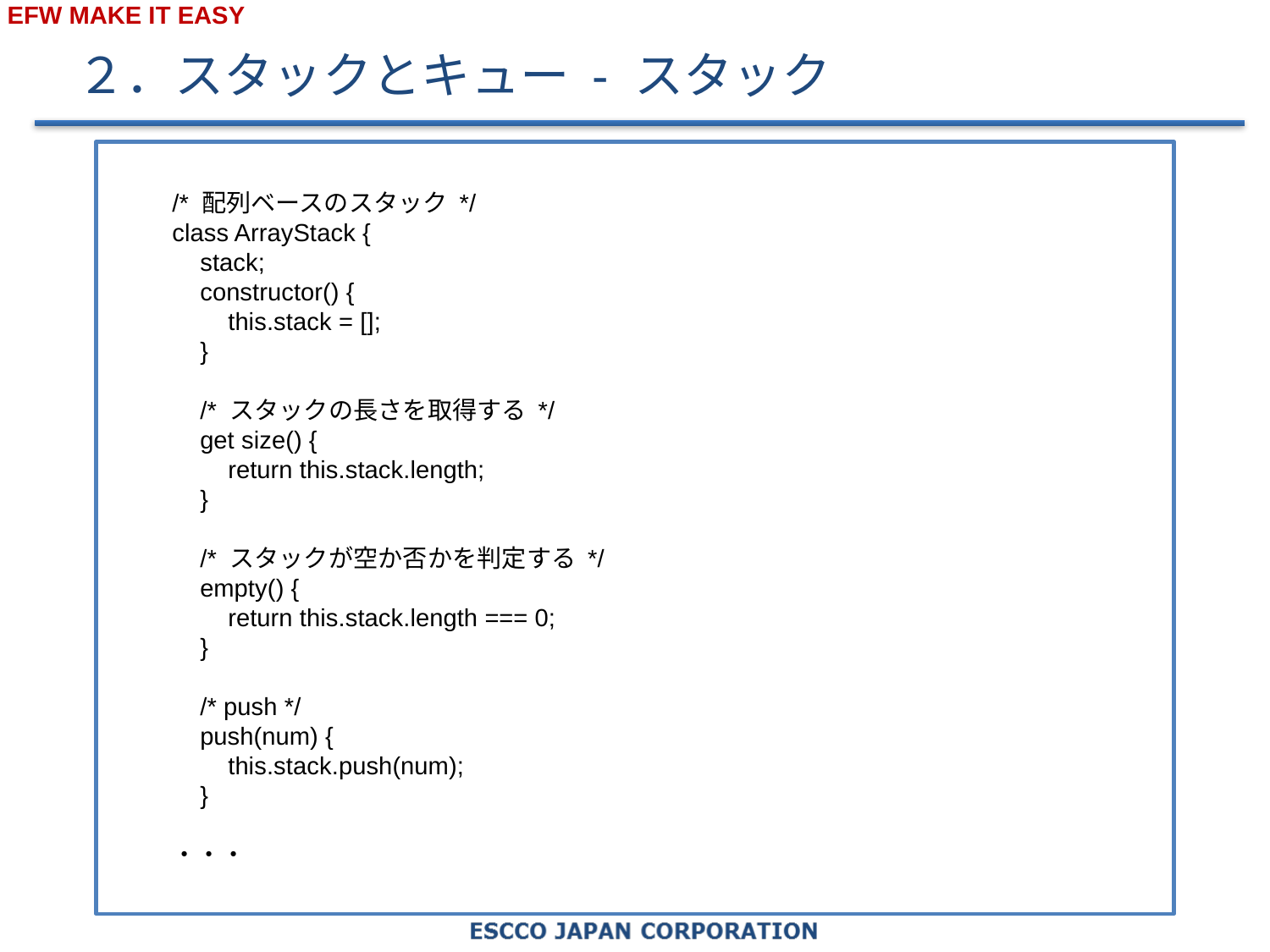

# ２．スタックとキュー - スタック
/* 配列ベースのスタック */
class ArrayStack {
    stack;
    constructor() {
        this.stack = [];
    }

    /* スタックの長さを取得する */
    get size() {
        return this.stack.length;
    }

    /* スタックが空か否かを判定する */
    empty() {
        return this.stack.length === 0;
    }

    /* push */
    push(num) {
        this.stack.push(num);
    }

・・・